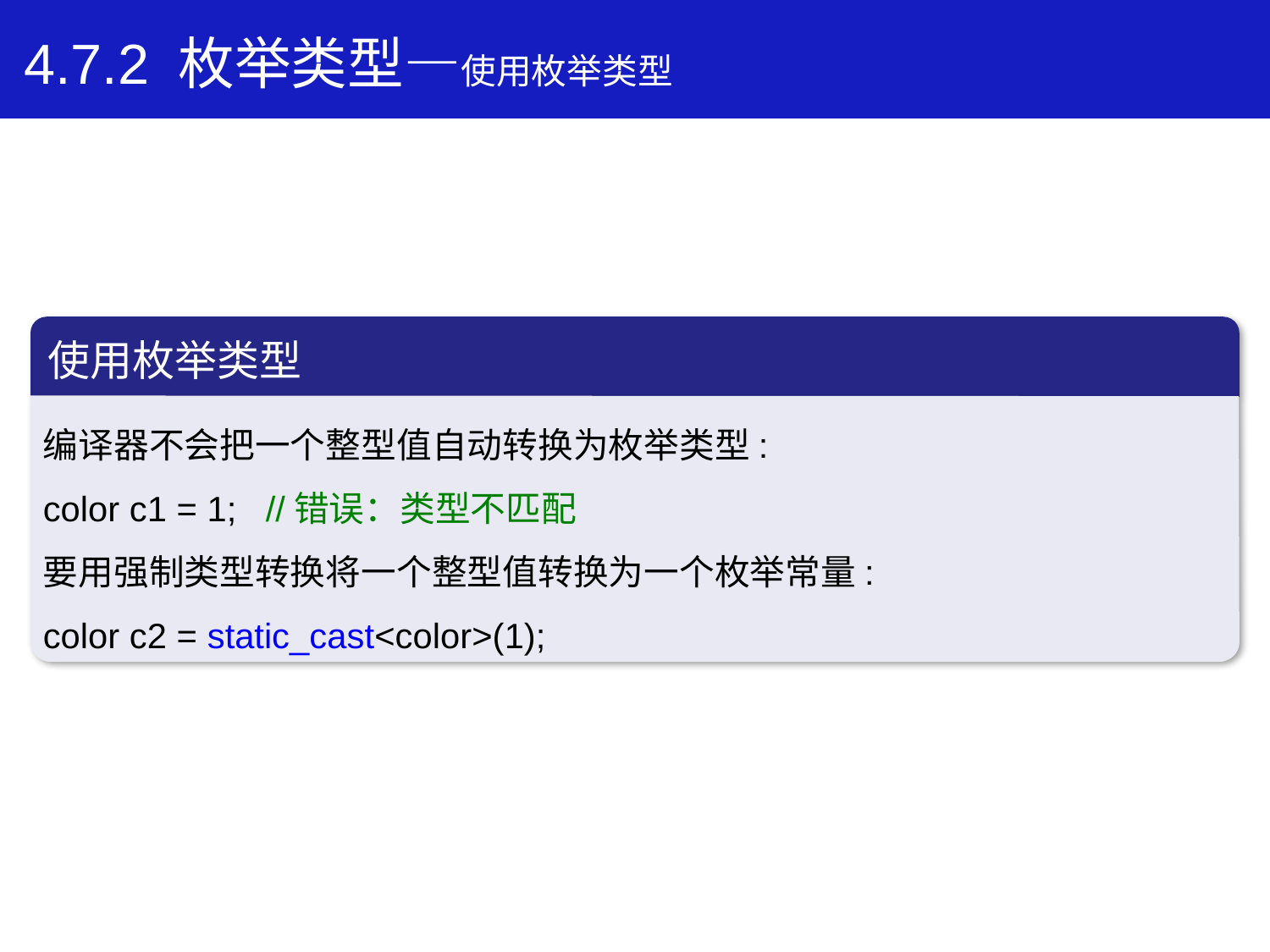

4.7.2 枚举类型—使用枚举类型
使用枚举类型
编译器不会把一个整型值自动转换为枚举类型:
color c1 = 1;   //错误：类型不匹配
要用强制类型转换将一个整型值转换为一个枚举常量:
color c2 = static_cast<color>(1);
108